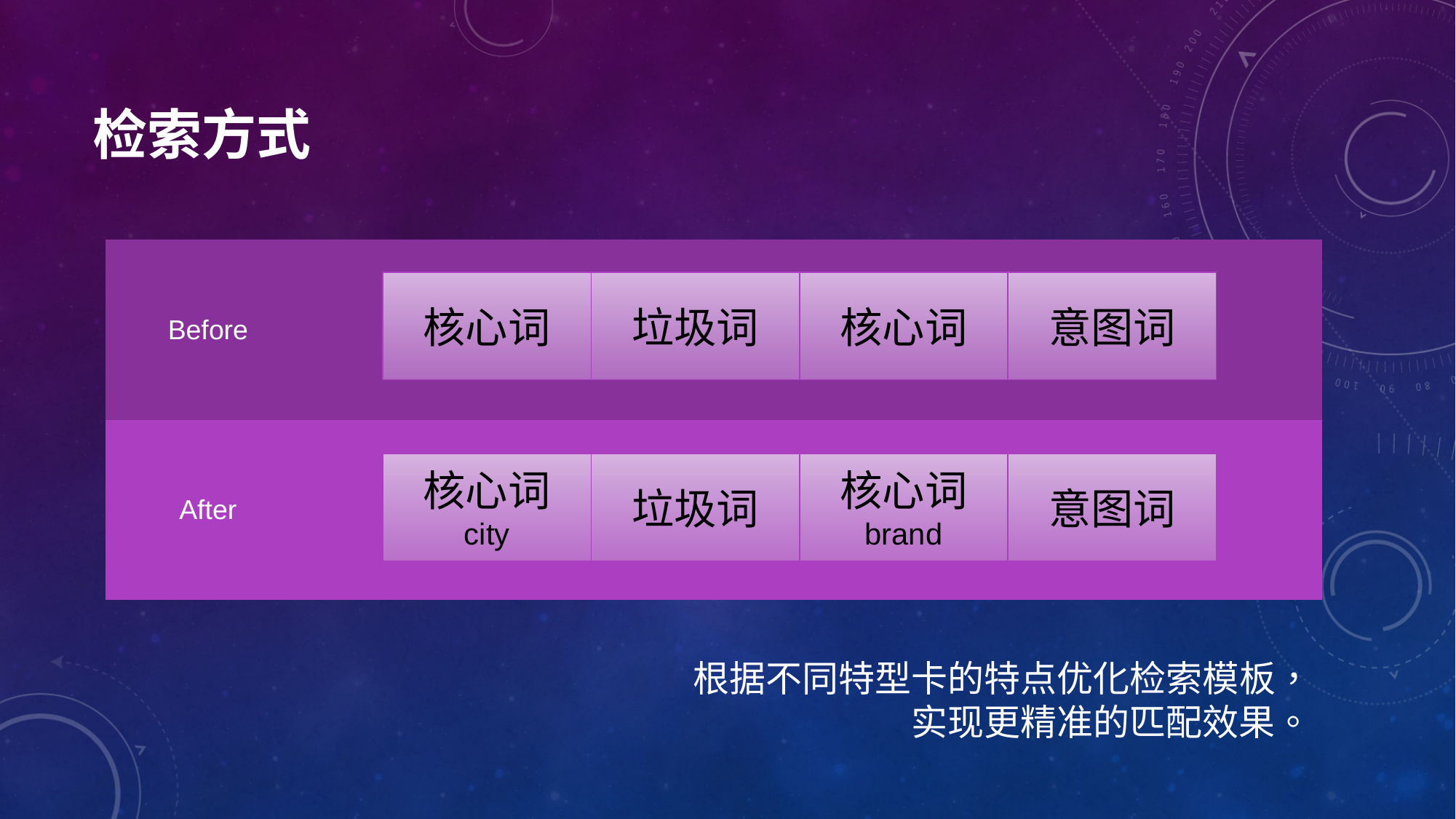

# 检索方式
| Before |  |
| --- | --- |
| After |  |
核心词
垃圾词
核心词
意图词
垃圾词
核心词
brand
意图词
核心词
city
根据不同特型卡的特点优化检索模板，
实现更精准的匹配效果。